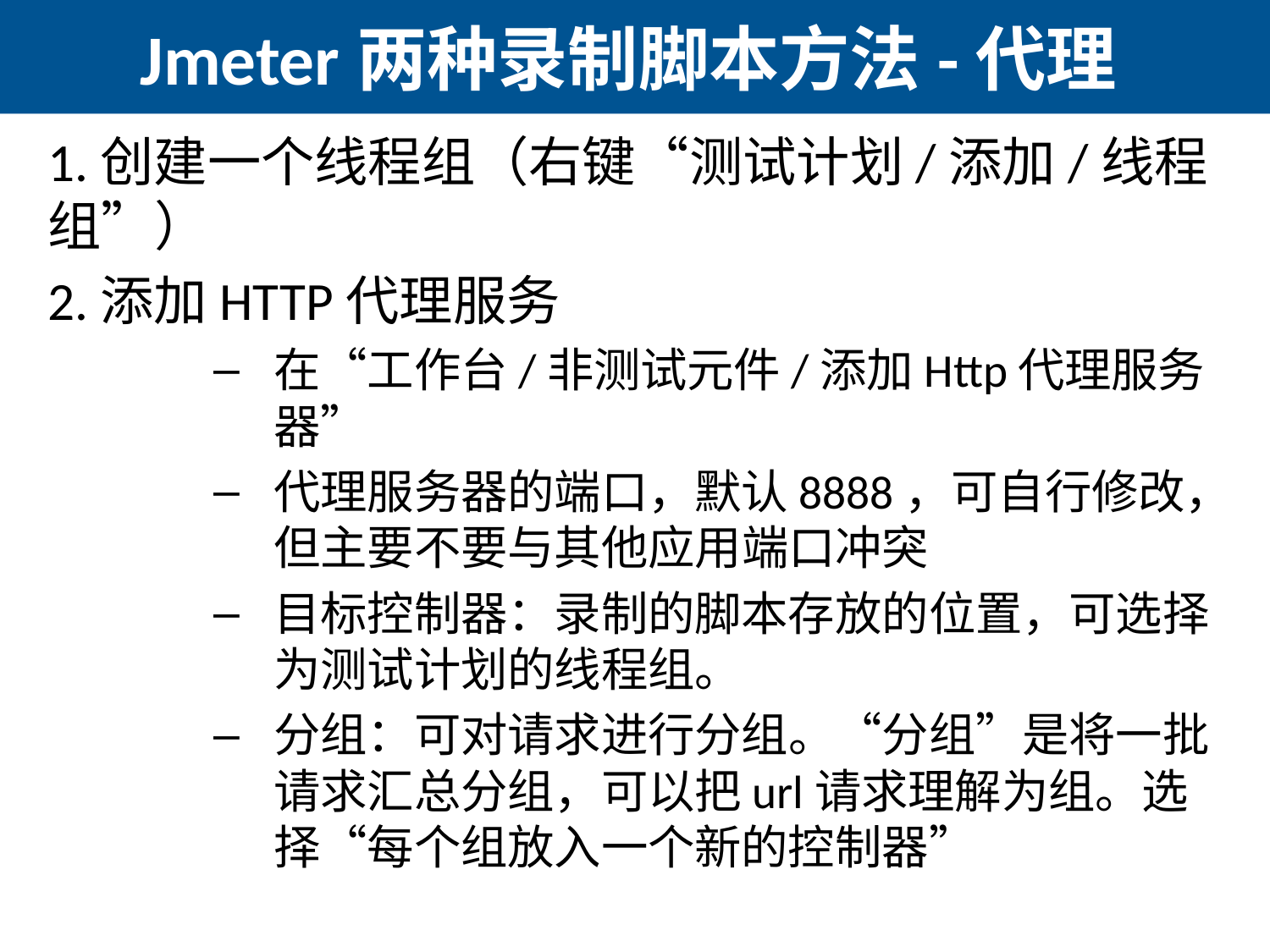

# Jmeter两种录制脚本方法-代理
1.创建一个线程组（右键“测试计划/添加/线程组”）
2.添加HTTP代理服务
在“工作台/非测试元件/添加Http代理服务器”
代理服务器的端口，默认8888，可自行修改，但主要不要与其他应用端口冲突
目标控制器：录制的脚本存放的位置，可选择为测试计划的线程组。
分组：可对请求进行分组。“分组”是将一批请求汇总分组，可以把url请求理解为组。选择“每个组放入一个新的控制器”